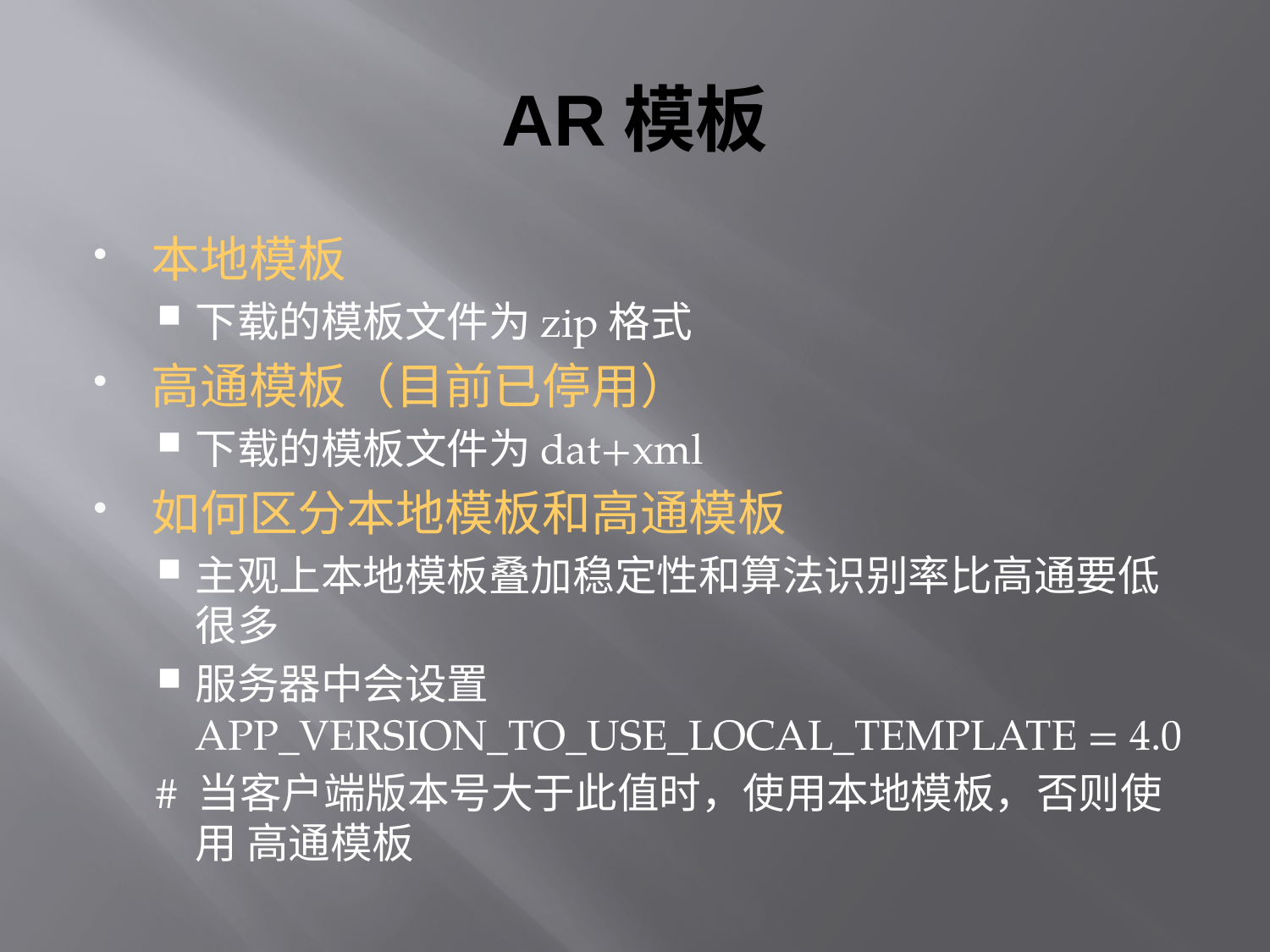

# AR模板
本地模板
下载的模板文件为zip格式
高通模板（目前已停用）
下载的模板文件为dat+xml
如何区分本地模板和高通模板
主观上本地模板叠加稳定性和算法识别率比高通要低很多
服务器中会设置APP_VERSION_TO_USE_LOCAL_TEMPLATE = 4.0
# 当客户端版本号大于此值时，使用本地模板，否则使用 高通模板